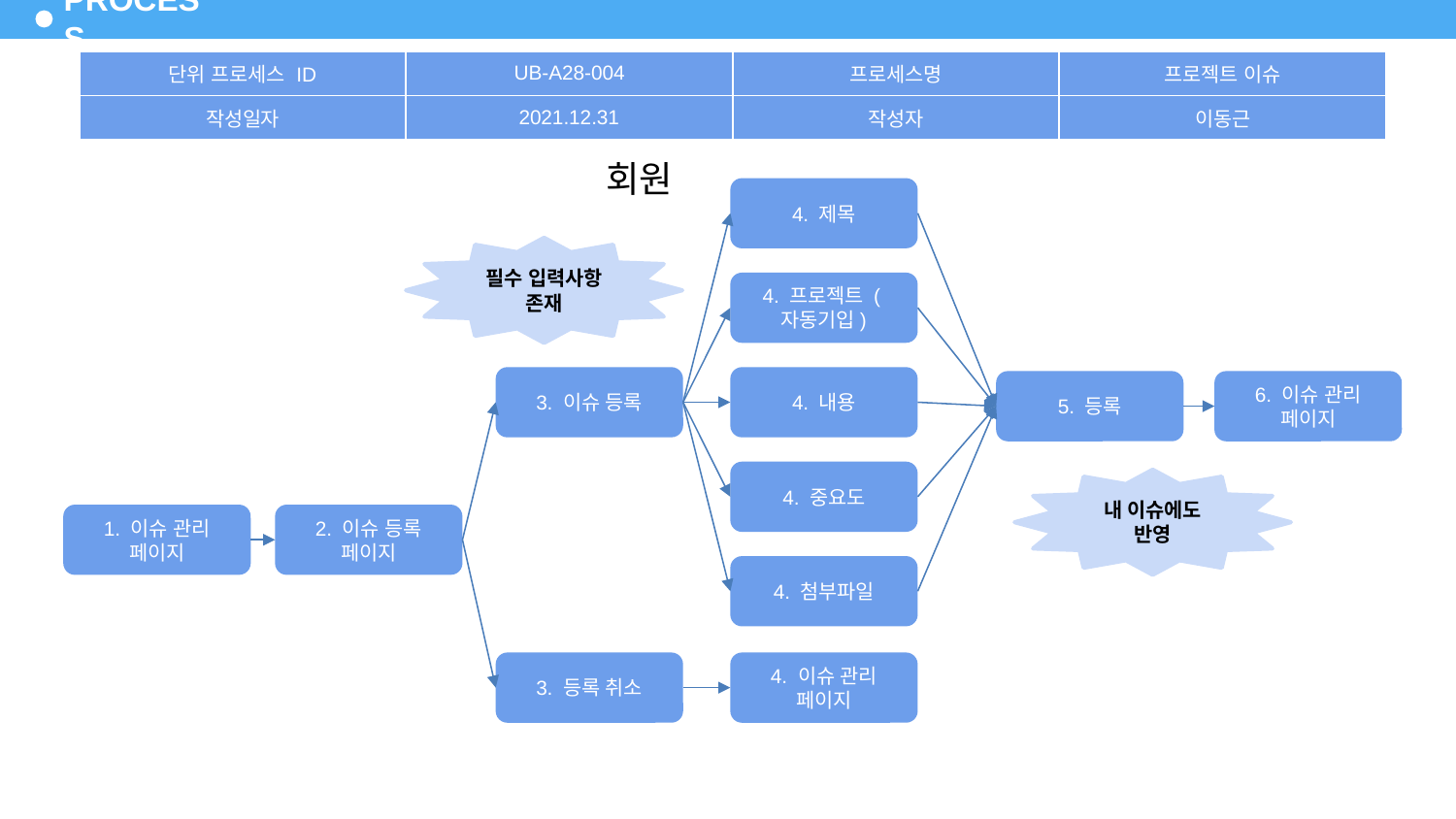

# PROCESS
| 단위 프로세스 ID | UB-A28-004 | 프로세스명 | 프로젝트 이슈 |
| --- | --- | --- | --- |
| 작성일자 | 2021.12.31 | 작성자 | 이동근 |
회원
4. 제목
필수 입력사항 존재
4. 프로젝트 (자동기입)
4. 내용
3. 이슈 등록
5. 등록
6. 이슈 관리 페이지
4. 중요도
내 이슈에도 반영
1. 이슈 관리 페이지
2. 이슈 등록 페이지
4. 첨부파일
4. 이슈 관리 페이지
3. 등록 취소